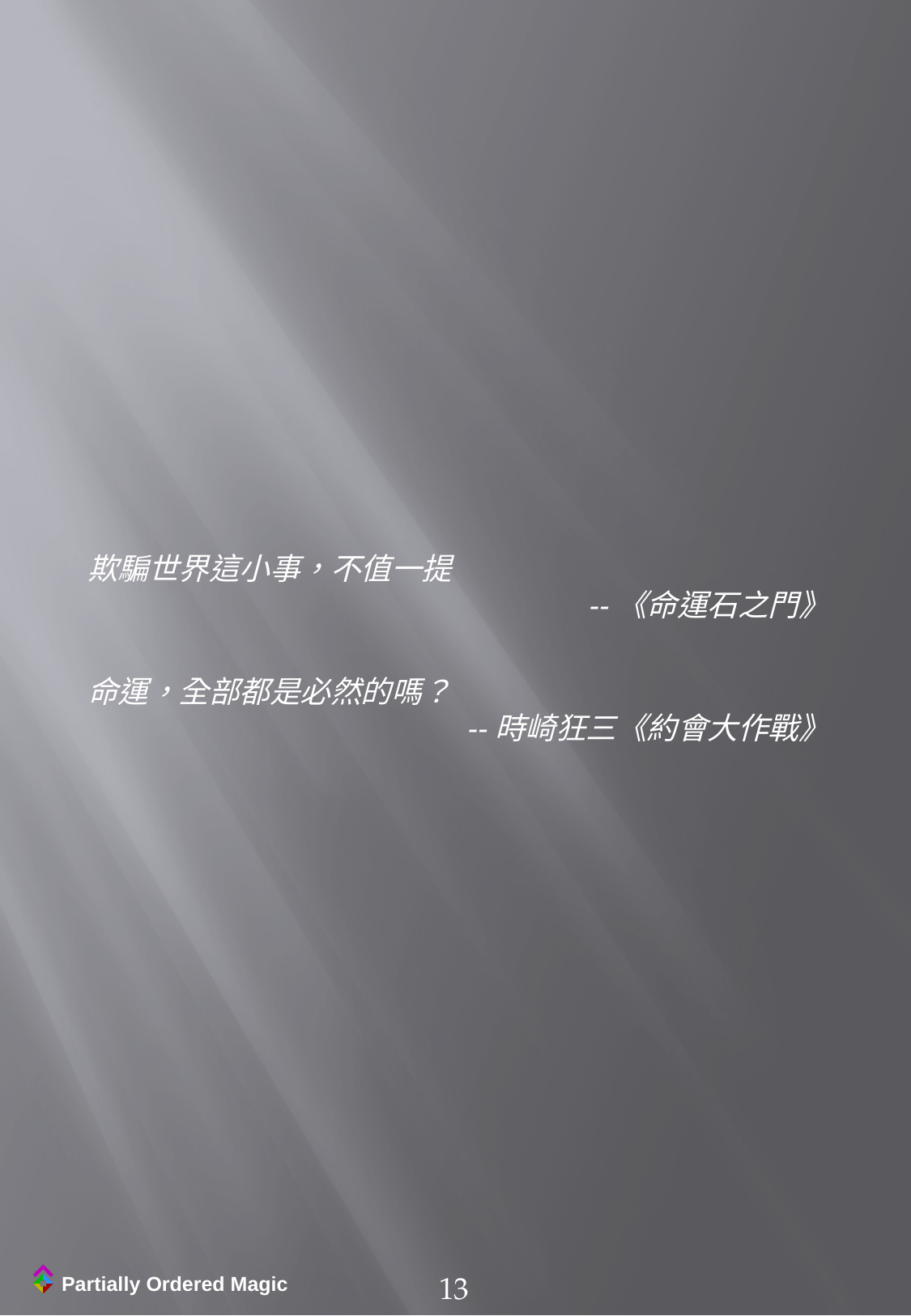

#

欺騙世界這小事，不值一提
--《命運石之門》
命運，全部都是必然的嗎？
--時崎狂三《約會大作戰》